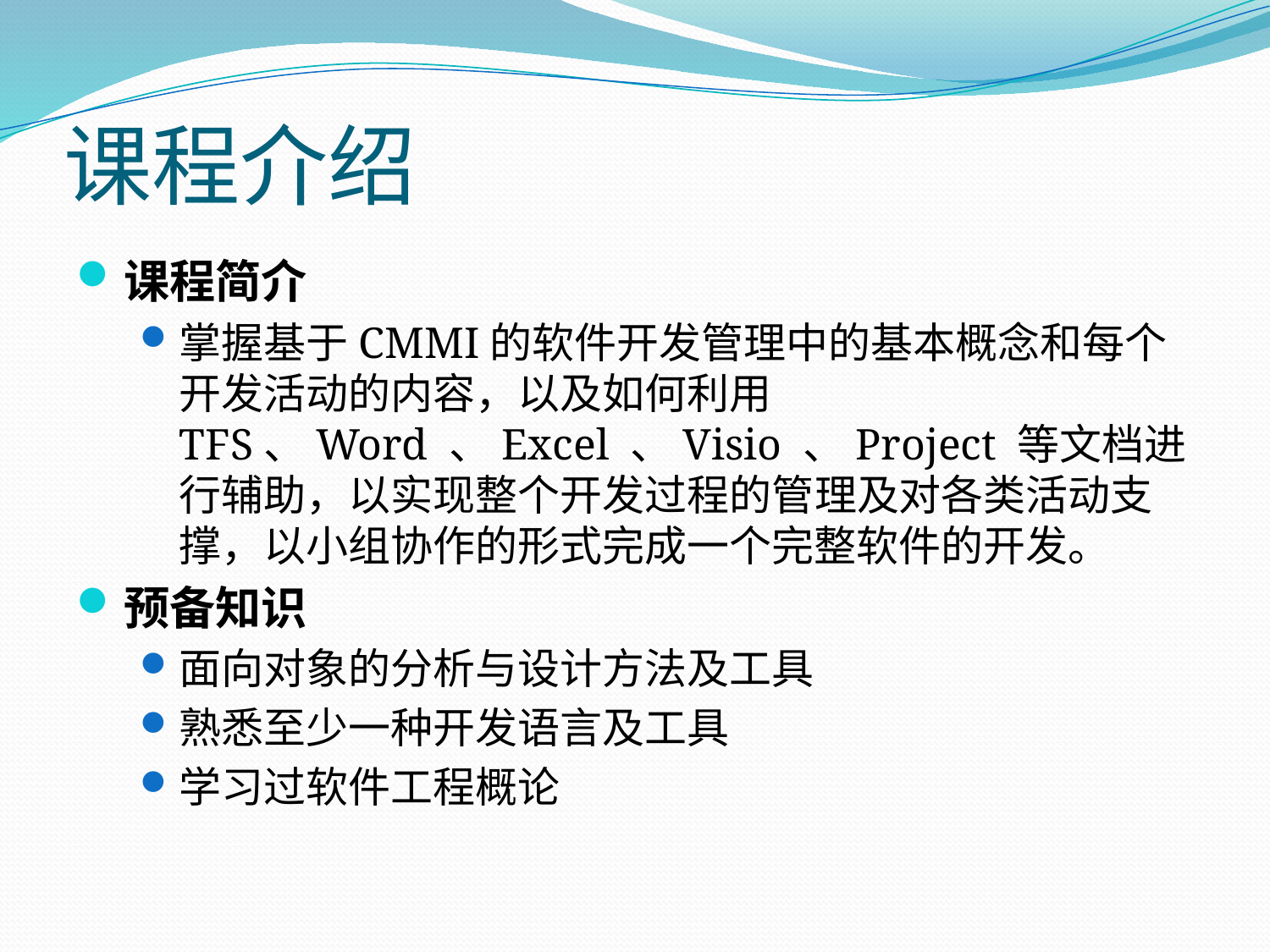

# 课程介绍
课程简介
掌握基于CMMI的软件开发管理中的基本概念和每个开发活动的内容，以及如何利用TFS、Word 、Excel 、Visio 、Project 等文档进行辅助，以实现整个开发过程的管理及对各类活动支撑，以小组协作的形式完成一个完整软件的开发。
预备知识
面向对象的分析与设计方法及工具
熟悉至少一种开发语言及工具
学习过软件工程概论